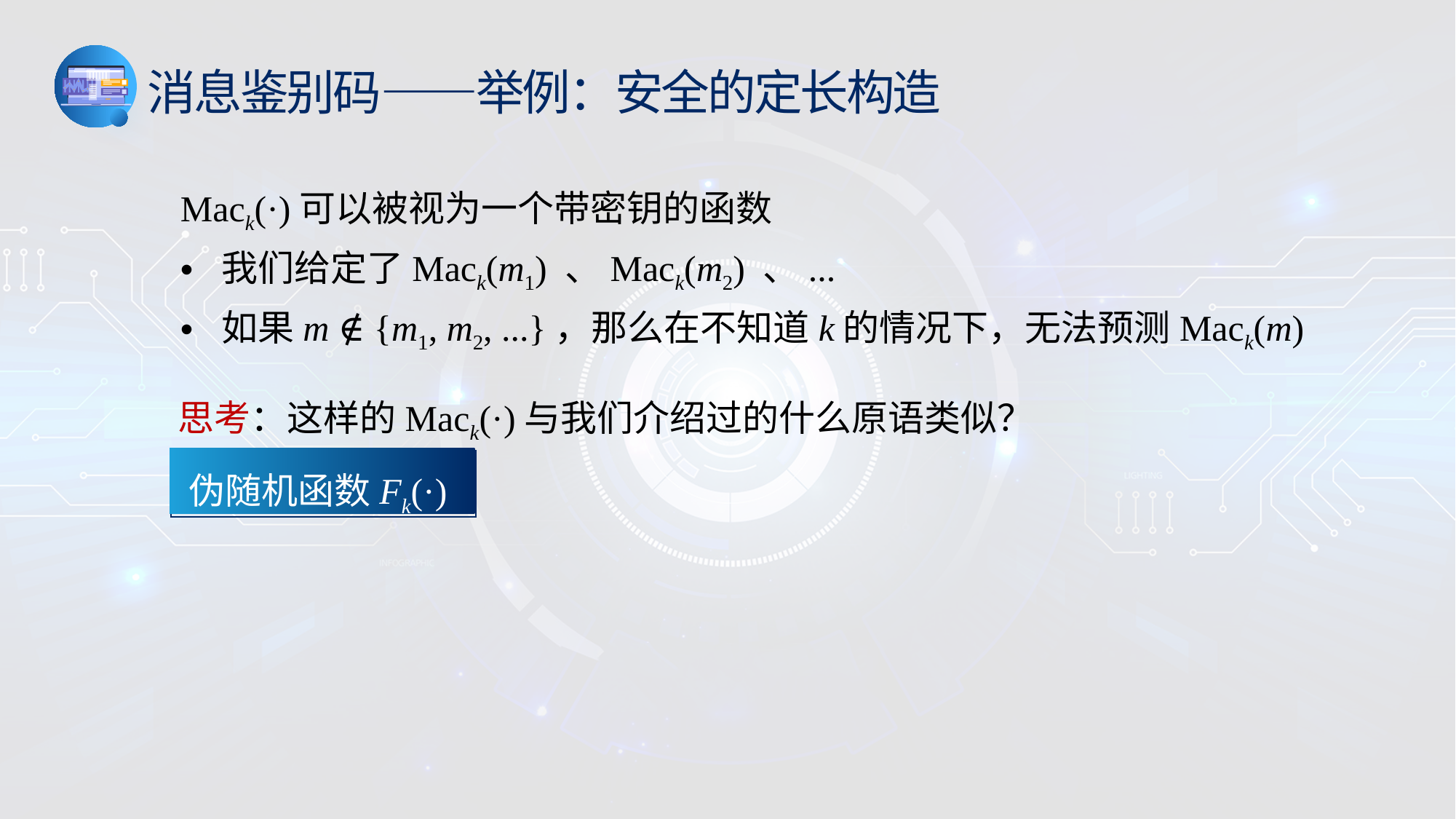

消息鉴别码——举例：安全的定长构造

Mack(·)可以被视为一个带密钥的函数
我们给定了Mack(m1) 、Mack(m2) 、...
如果m ∉ {m1, m2, ...}，那么在不知道k的情况下，无法预测Mack(m)
思考：这样的Mack(·)与我们介绍过的什么原语类似？

伪随机函数Fk(·)